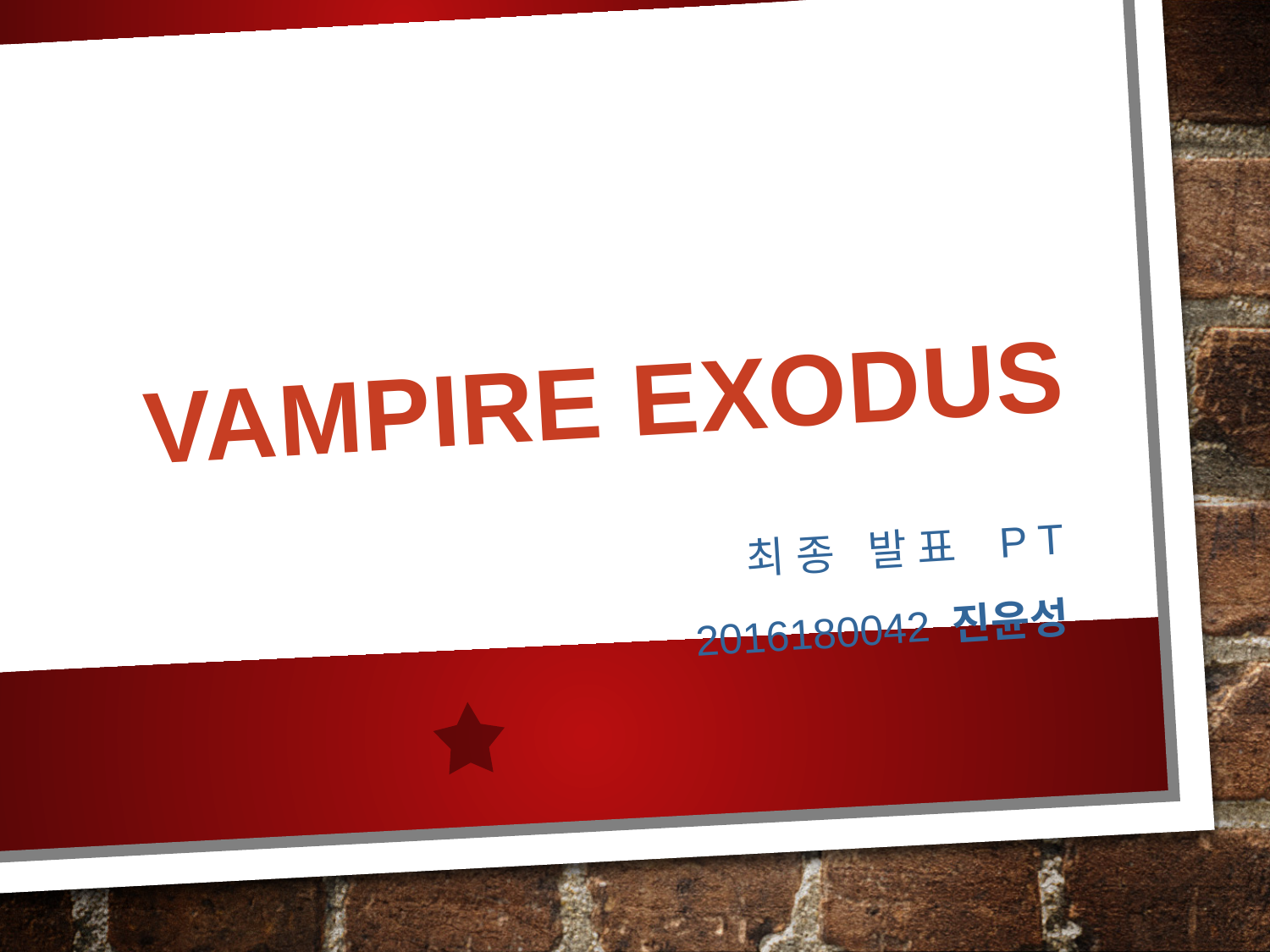

# Vampire Exodus
최종 발표 PT
2016180042 진윤성